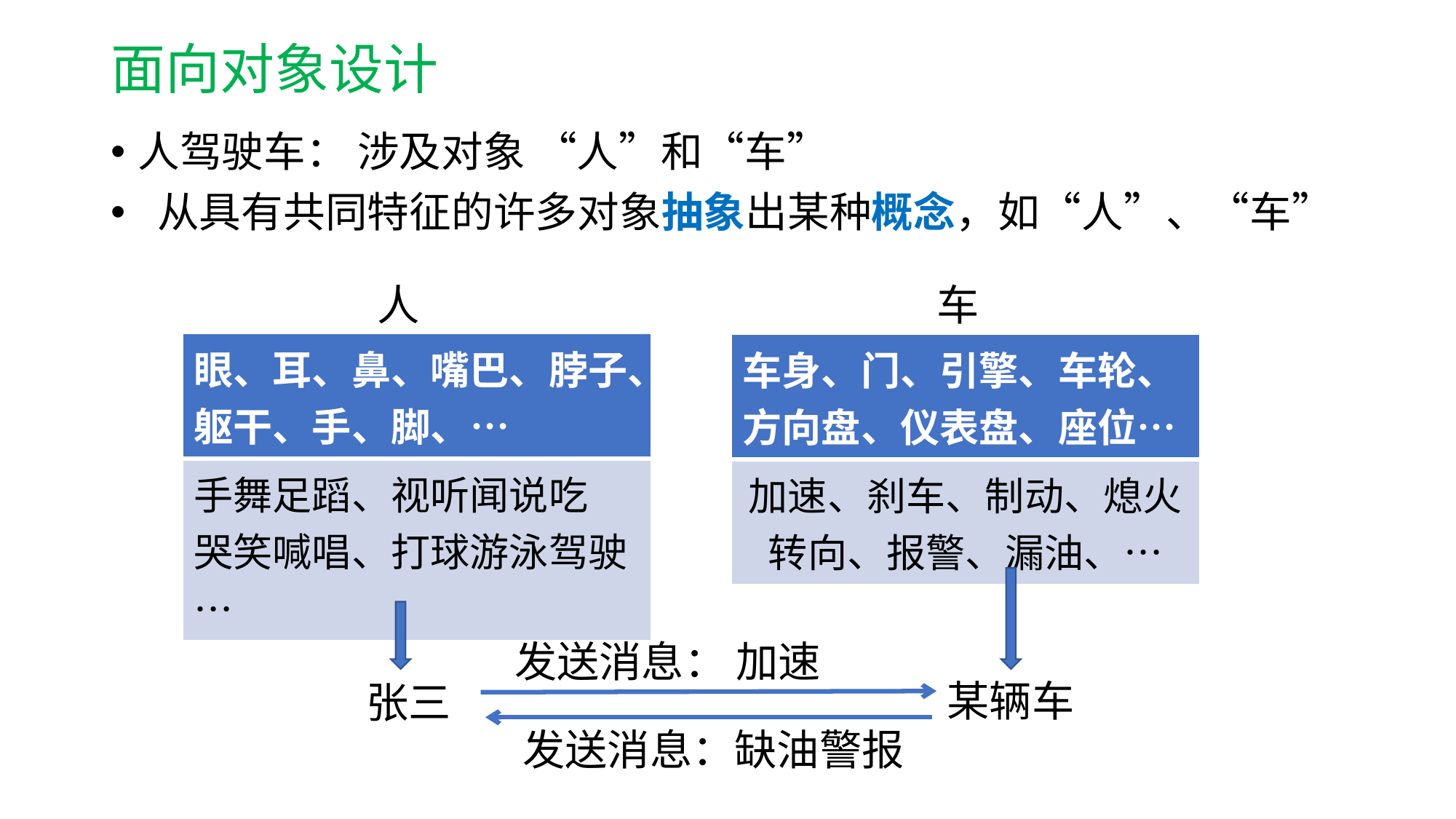

# 面向对象设计
人驾驶车： 涉及对象 “人”和“车”
 从具有共同特征的许多对象抽象出某种概念，如“人”、“车”

人
车
| 眼、耳、鼻、嘴巴、脖子、躯干、手、脚、… |
| --- |
| 手舞足蹈、视听闻说吃 哭笑喊唱、打球游泳驾驶… |
| 车身、门、引擎、车轮、方向盘、仪表盘、座位… |
| --- |
| 加速、刹车、制动、熄火 转向、报警、漏油、… |

某辆车

张三
发送消息： 加速
发送消息：缺油警报